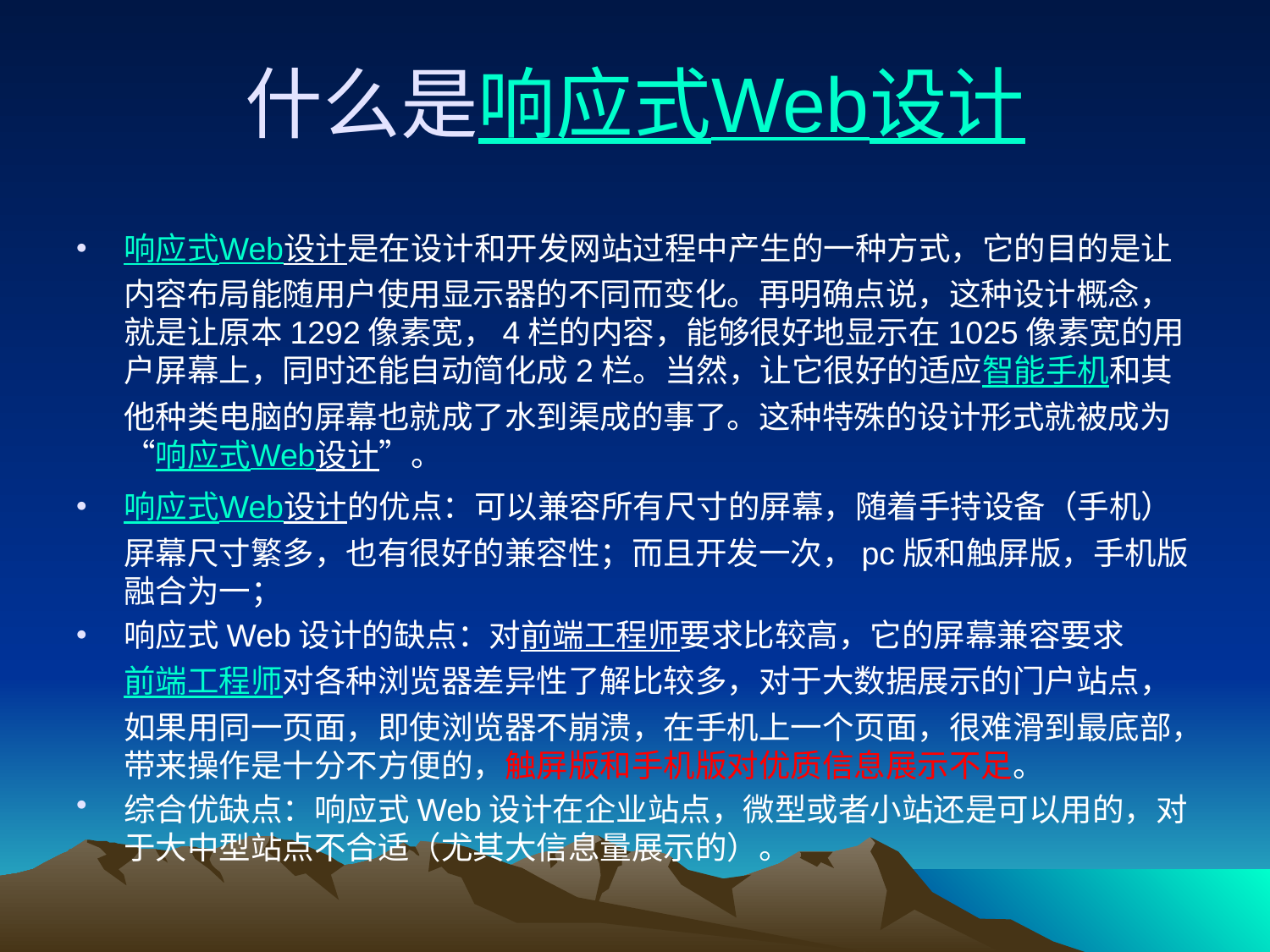

# 什么是响应式Web设计
响应式Web设计是在设计和开发网站过程中产生的一种方式，它的目的是让内容布局能随用户使用显示器的不同而变化。再明确点说，这种设计概念，就是让原本1292像素宽，4栏的内容，能够很好地显示在1025像素宽的用户屏幕上，同时还能自动简化成2栏。当然，让它很好的适应智能手机和其他种类电脑的屏幕也就成了水到渠成的事了。这种特殊的设计形式就被成为“响应式Web设计”。
响应式Web设计的优点：可以兼容所有尺寸的屏幕，随着手持设备（手机）屏幕尺寸繁多，也有很好的兼容性；而且开发一次，pc版和触屏版，手机版融合为一；
响应式Web设计的缺点：对前端工程师要求比较高，它的屏幕兼容要求前端工程师对各种浏览器差异性了解比较多，对于大数据展示的门户站点，如果用同一页面，即使浏览器不崩溃，在手机上一个页面，很难滑到最底部，带来操作是十分不方便的，触屏版和手机版对优质信息展示不足。
综合优缺点：响应式Web设计在企业站点，微型或者小站还是可以用的，对于大中型站点不合适（尤其大信息量展示的）。